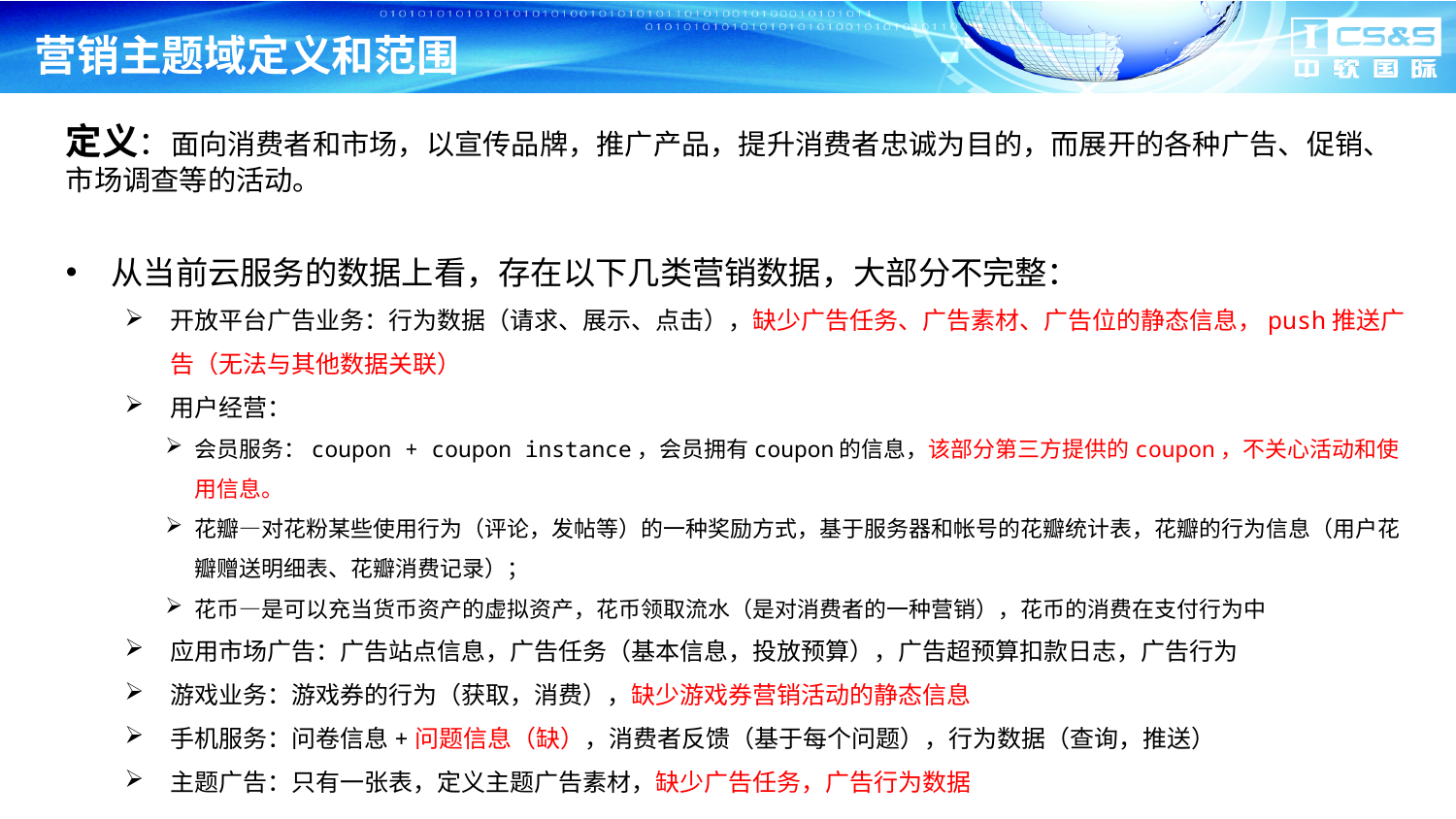

# 营销主题域定义和范围
定义：面向消费者和市场，以宣传品牌，推广产品，提升消费者忠诚为目的，而展开的各种广告、促销、市场调查等的活动。
从当前云服务的数据上看，存在以下几类营销数据，大部分不完整：
开放平台广告业务：行为数据（请求、展示、点击），缺少广告任务、广告素材、广告位的静态信息，push推送广告（无法与其他数据关联）
用户经营：
会员服务：coupon + coupon instance，会员拥有coupon的信息，该部分第三方提供的coupon，不关心活动和使用信息。
花瓣—对花粉某些使用行为（评论，发帖等）的一种奖励方式，基于服务器和帐号的花瓣统计表，花瓣的行为信息（用户花瓣赠送明细表、花瓣消费记录）；
花币—是可以充当货币资产的虚拟资产，花币领取流水（是对消费者的一种营销），花币的消费在支付行为中
应用市场广告：广告站点信息，广告任务（基本信息，投放预算），广告超预算扣款日志，广告行为
游戏业务：游戏券的行为（获取，消费），缺少游戏券营销活动的静态信息
手机服务：问卷信息+问题信息（缺），消费者反馈（基于每个问题），行为数据（查询，推送）
主题广告：只有一张表，定义主题广告素材，缺少广告任务，广告行为数据